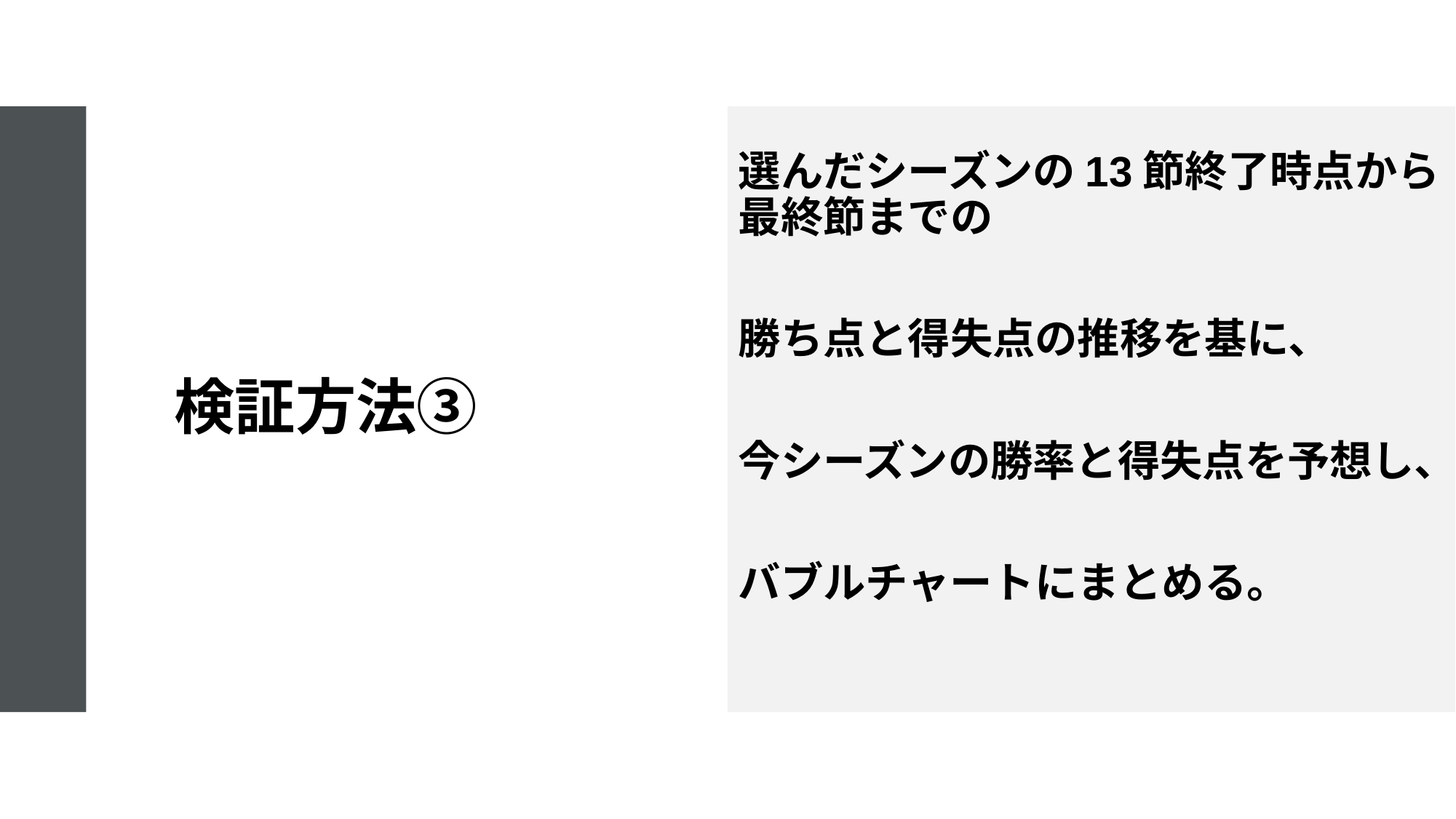

選んだシーズンの13節終了時点から最終節までの

勝ち点と得失点の推移を基に、

今シーズンの勝率と得失点を予想し、

バブルチャートにまとめる。

# 検証方法③